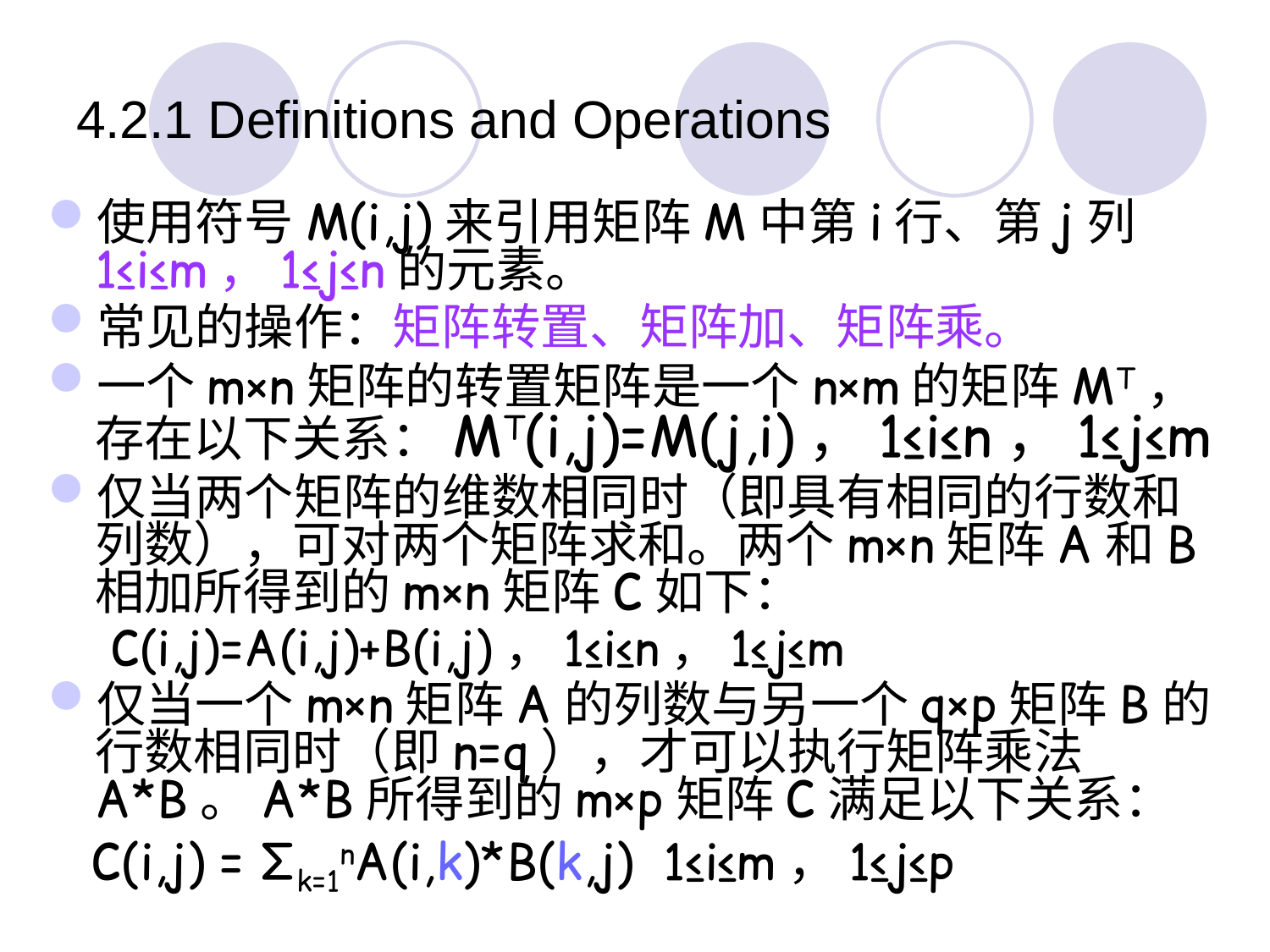

# 4.2.1 Definitions and Operations
使用符号M(i,j)来引用矩阵M中第i行、第j列 1≤i≤m，1≤j≤n的元素。
常见的操作：矩阵转置、矩阵加、矩阵乘。
一个m×n矩阵的转置矩阵是一个n×m的矩阵MT，存在以下关系：MT(i,j)=M(j,i)，1≤i≤n，1≤j≤m
仅当两个矩阵的维数相同时（即具有相同的行数和列数），可对两个矩阵求和。两个m×n矩阵A和B相加所得到的m×n矩阵C如下：
C(i,j)=A(i,j)+B(i,j)，1≤i≤n，1≤j≤m
仅当一个m×n矩阵A的列数与另一个q×p矩阵B的行数相同时（即n=q），才可以执行矩阵乘法A*B。A*B所得到的m×p矩阵C满足以下关系：
   C(i,j) = Σk=1nA(i,k)*B(k,j)  1≤i≤m，1≤j≤p

20